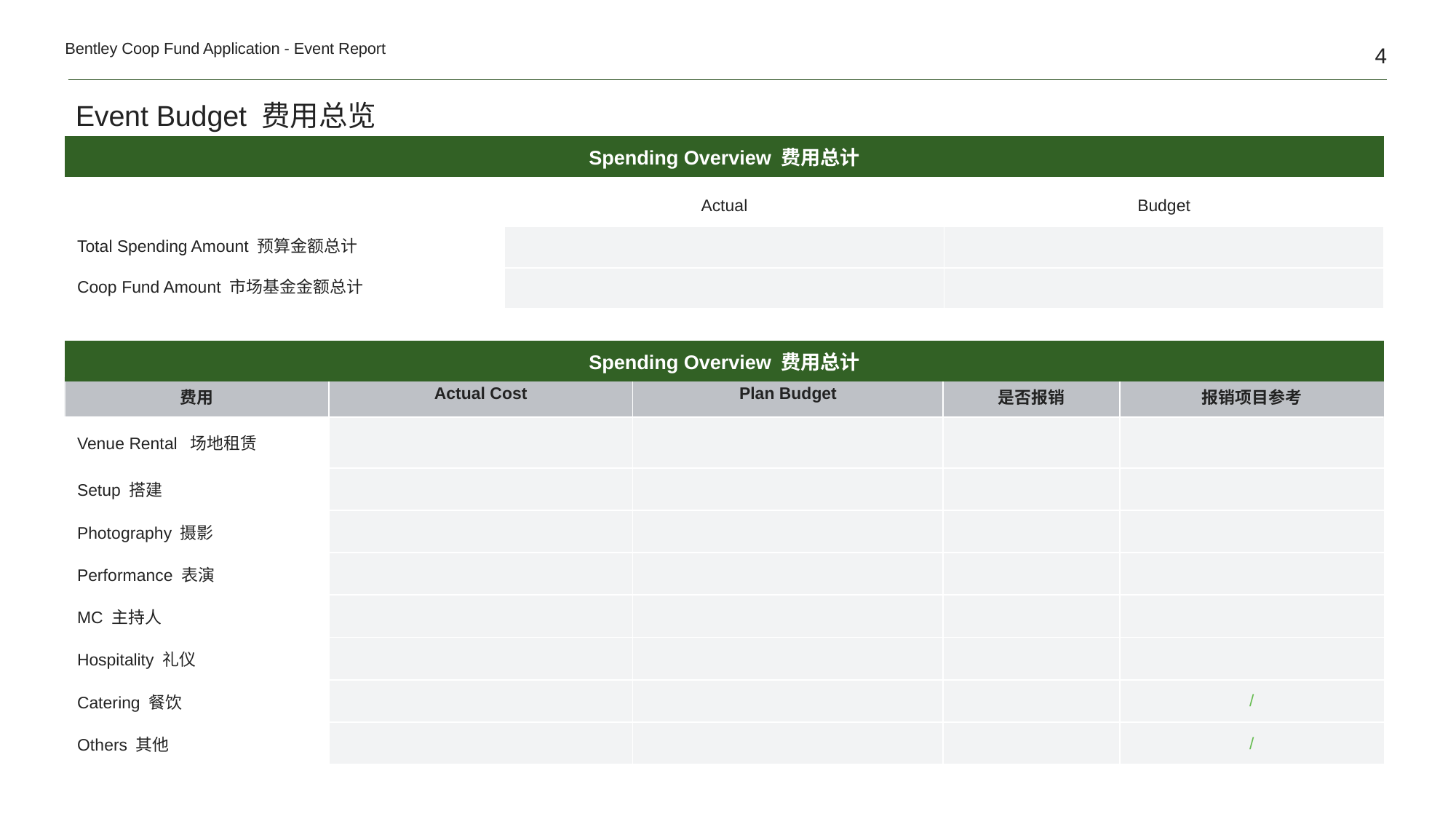

4
Bentley Coop Fund Application - Event Report
# Event Budget 费用总览
| Spending Overview 费用总计 |
| --- |
|  | Actual | Budget |
| --- | --- | --- |
| Total Spending Amount 预算金额总计 |  |  |
| Coop Fund Amount 市场基金金额总计 |  |  |
| Spending Overview 费用总计 |
| --- |
| 费用 | Actual Cost | Plan Budget | 是否报销 | 报销项目参考 |
| --- | --- | --- | --- | --- |
| Venue Rental 场地租赁 |  |  |  |  |
| Setup 搭建 |  |  |  |  |
| Photography 摄影 |  |  |  |  |
| Performance 表演 |  |  |  |  |
| MC 主持人 |  |  |  |  |
| Hospitality 礼仪 |  |  |  |  |
| Catering 餐饮 |  |  |  | / |
| Others 其他 |  |  |  | / |